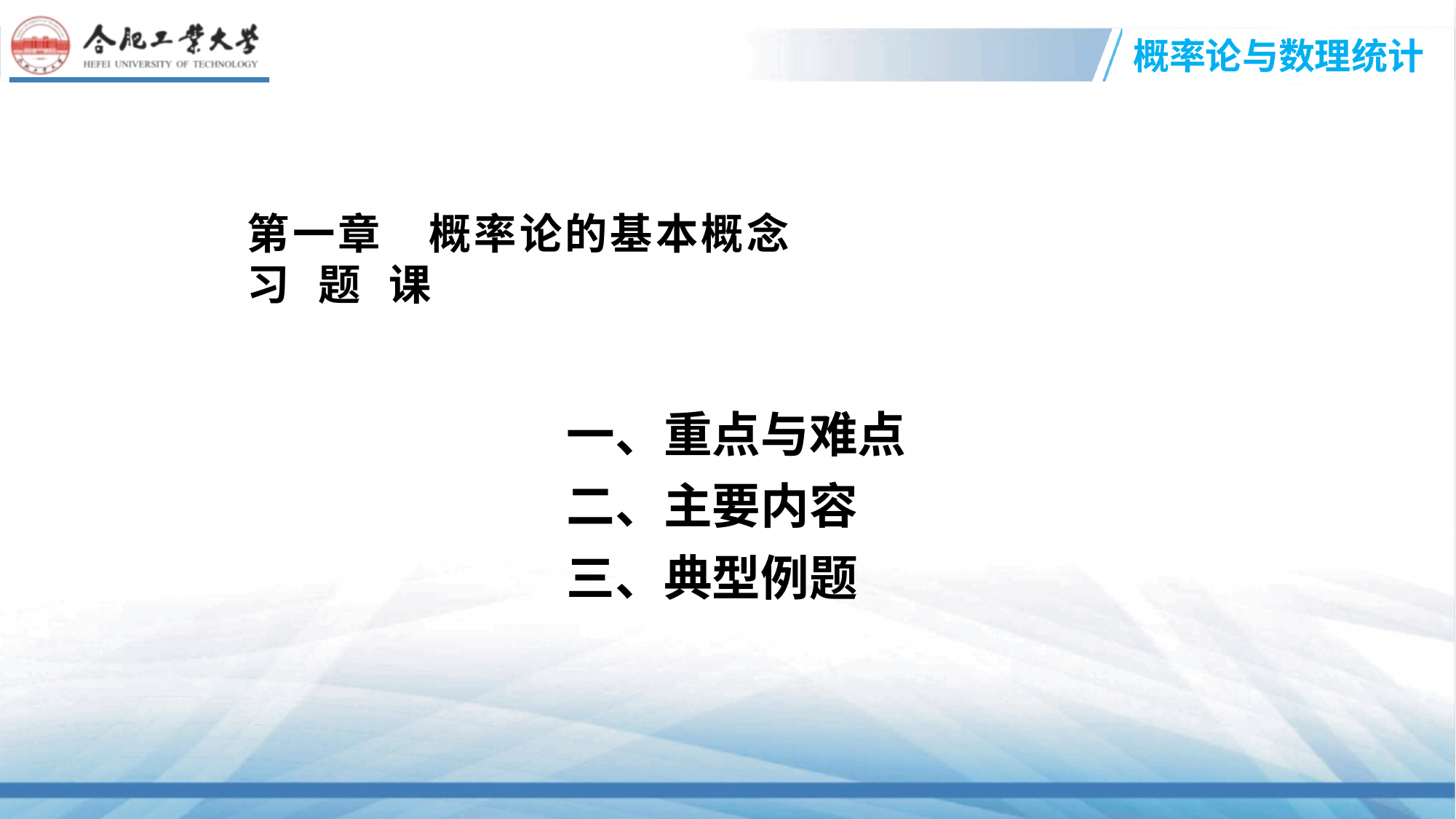

# 第一章　概率论的基本概念 习  题  课
一、重点与难点
二、主要内容
三、典型例题